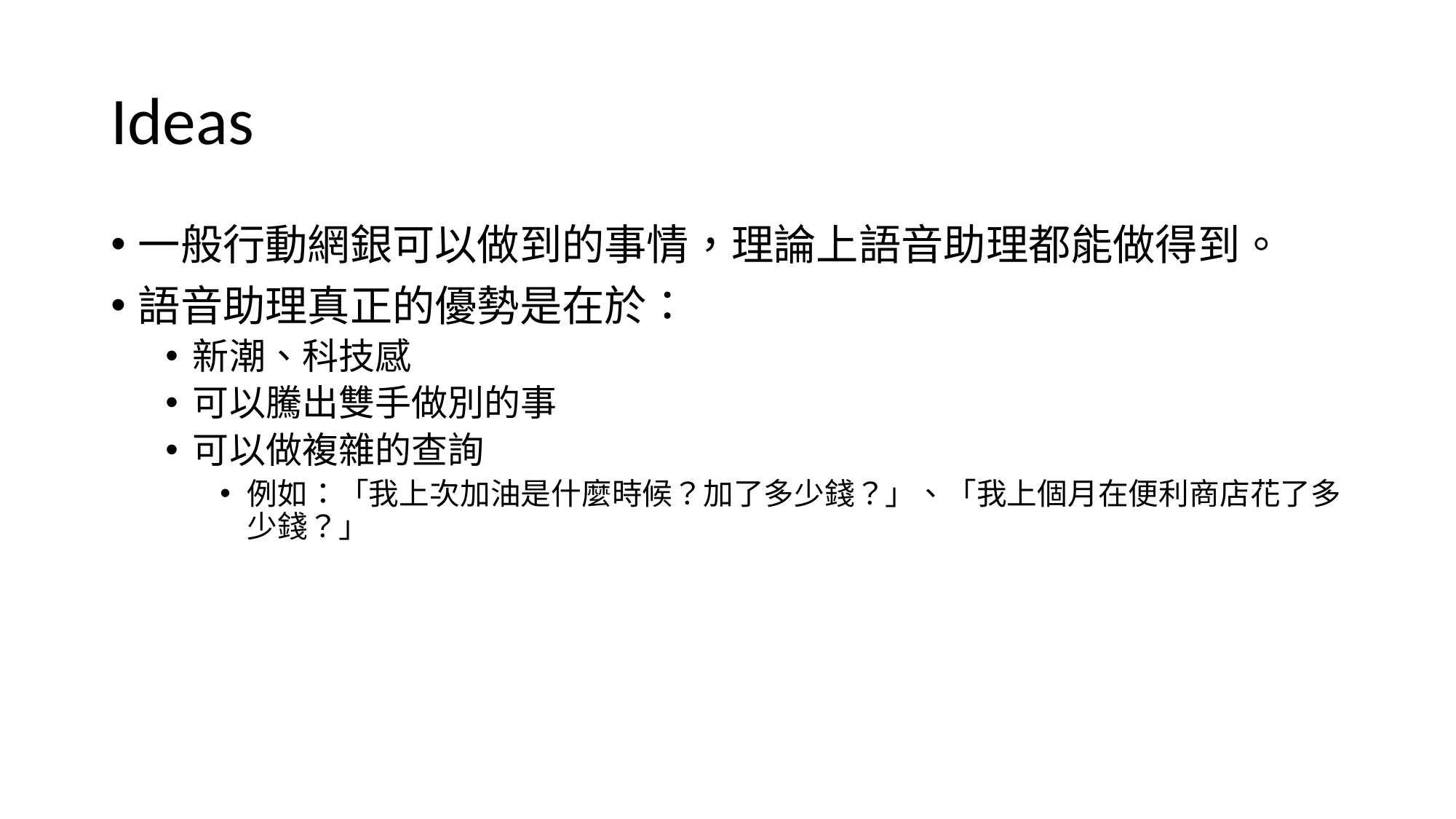

# Ideas
一般行動網銀可以做到的事情，理論上語音助理都能做得到。
語音助理真正的優勢是在於：
新潮、科技感
可以騰出雙手做別的事
可以做複雜的查詢
例如：「我上次加油是什麼時候？加了多少錢？」、「我上個月在便利商店花了多少錢？」